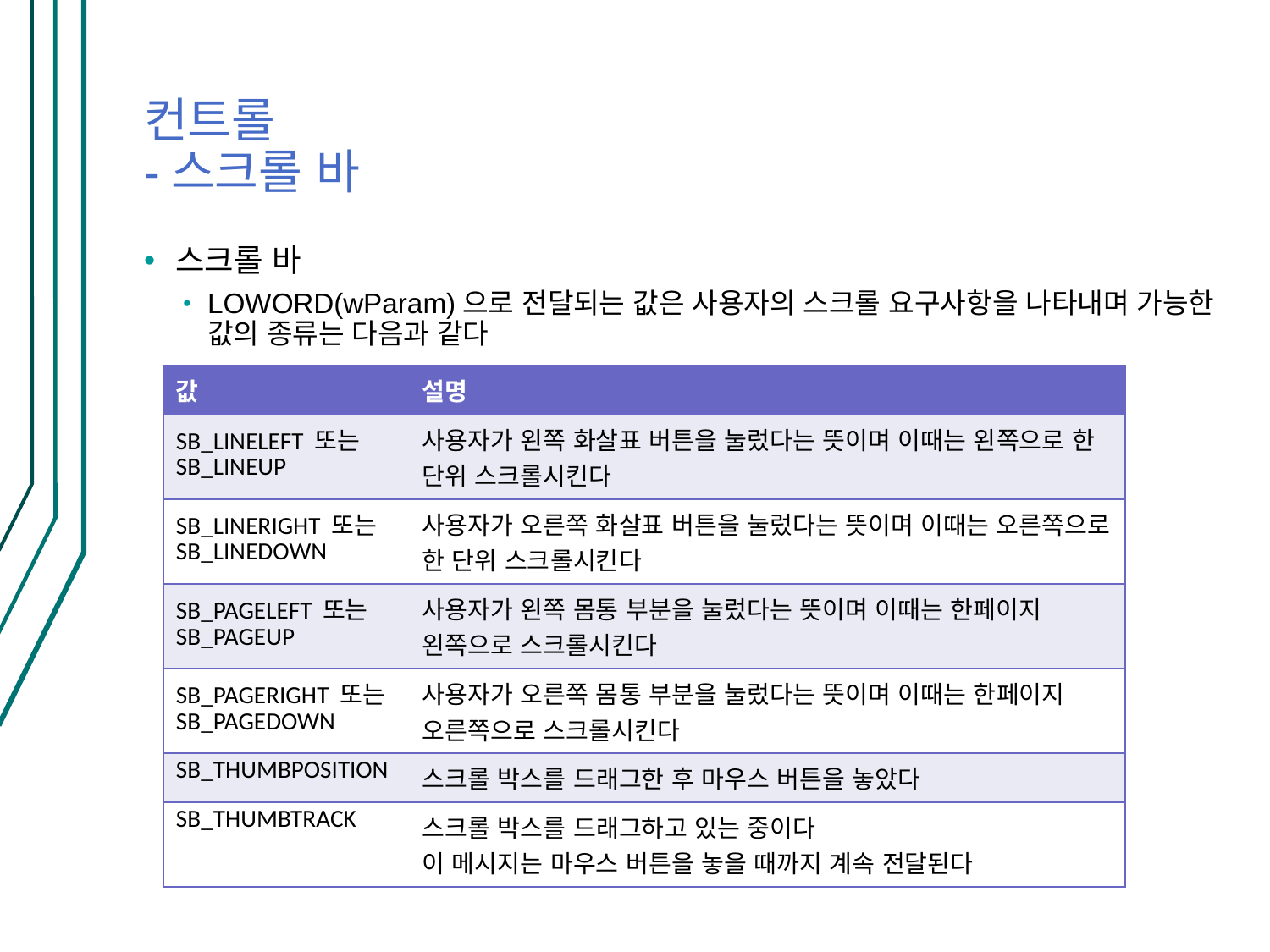

# 컨트롤 -스크롤 바
스크롤 바
LOWORD(wParam)으로 전달되는 값은 사용자의 스크롤 요구사항을 나타내며 가능한 값의 종류는 다음과 같다

| 값 | 설명 |
| --- | --- |
| SB\_LINELEFT 또는 SB\_LINEUP | 사용자가 왼쪽 화살표 버튼을 눌렀다는 뜻이며 이때는 왼쪽으로 한 단위 스크롤시킨다 |
| SB\_LINERIGHT 또는 SB\_LINEDOWN | 사용자가 오른쪽 화살표 버튼을 눌렀다는 뜻이며 이때는 오른쪽으로 한 단위 스크롤시킨다 |
| SB\_PAGELEFT 또는 SB\_PAGEUP | 사용자가 왼쪽 몸통 부분을 눌렀다는 뜻이며 이때는 한페이지 왼쪽으로 스크롤시킨다 |
| SB\_PAGERIGHT 또는 SB\_PAGEDOWN | 사용자가 오른쪽 몸통 부분을 눌렀다는 뜻이며 이때는 한페이지 오른쪽으로 스크롤시킨다 |
| SB\_THUMBPOSITION | 스크롤 박스를 드래그한 후 마우스 버튼을 놓았다 |
| SB\_THUMBTRACK | 스크롤 박스를 드래그하고 있는 중이다 이 메시지는 마우스 버튼을 놓을 때까지 계속 전달된다 |